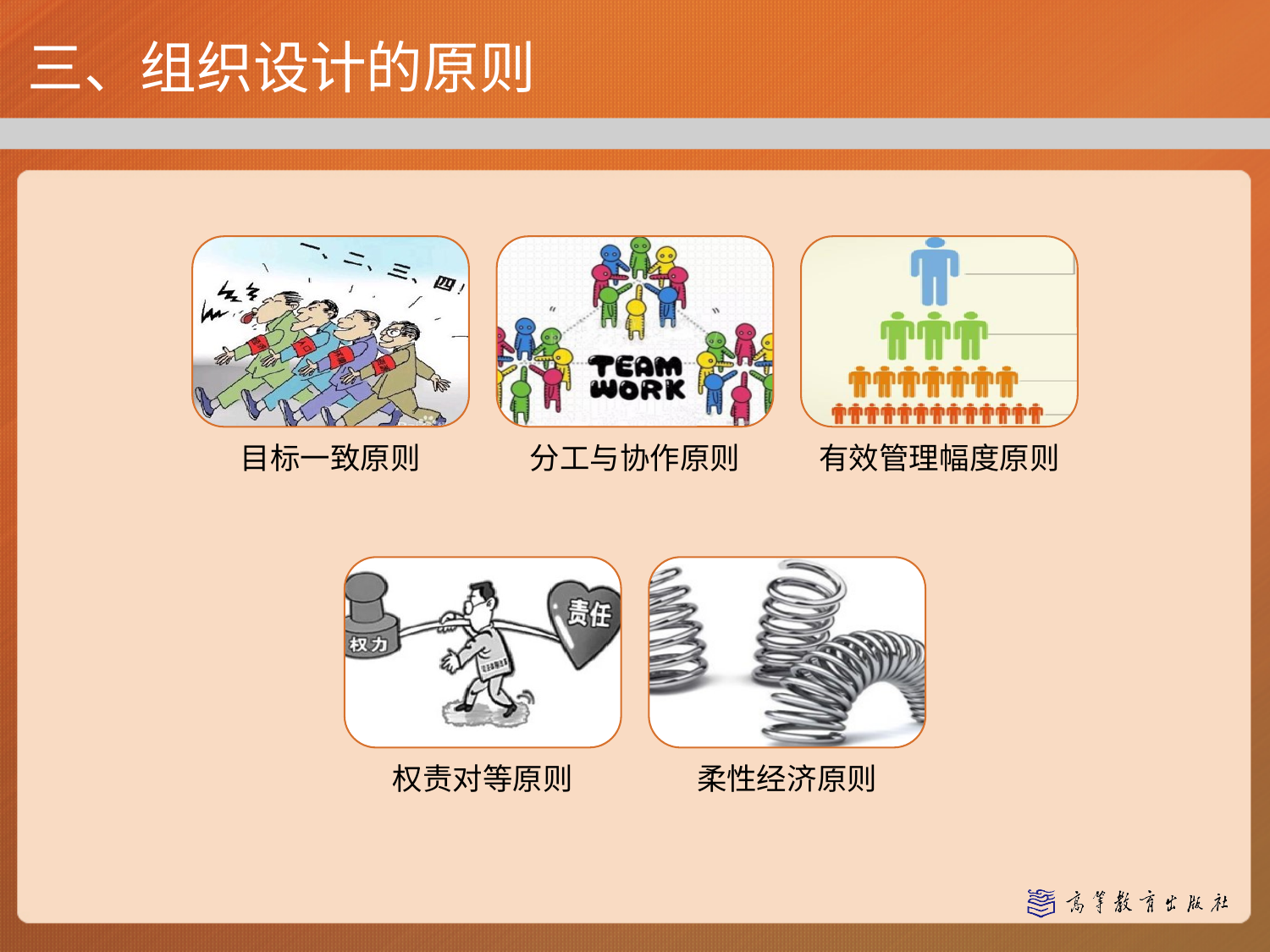

三、组织设计的原则
目标一致原则
分工与协作原则
有效管理幅度原则
权责对等原则
柔性经济原则